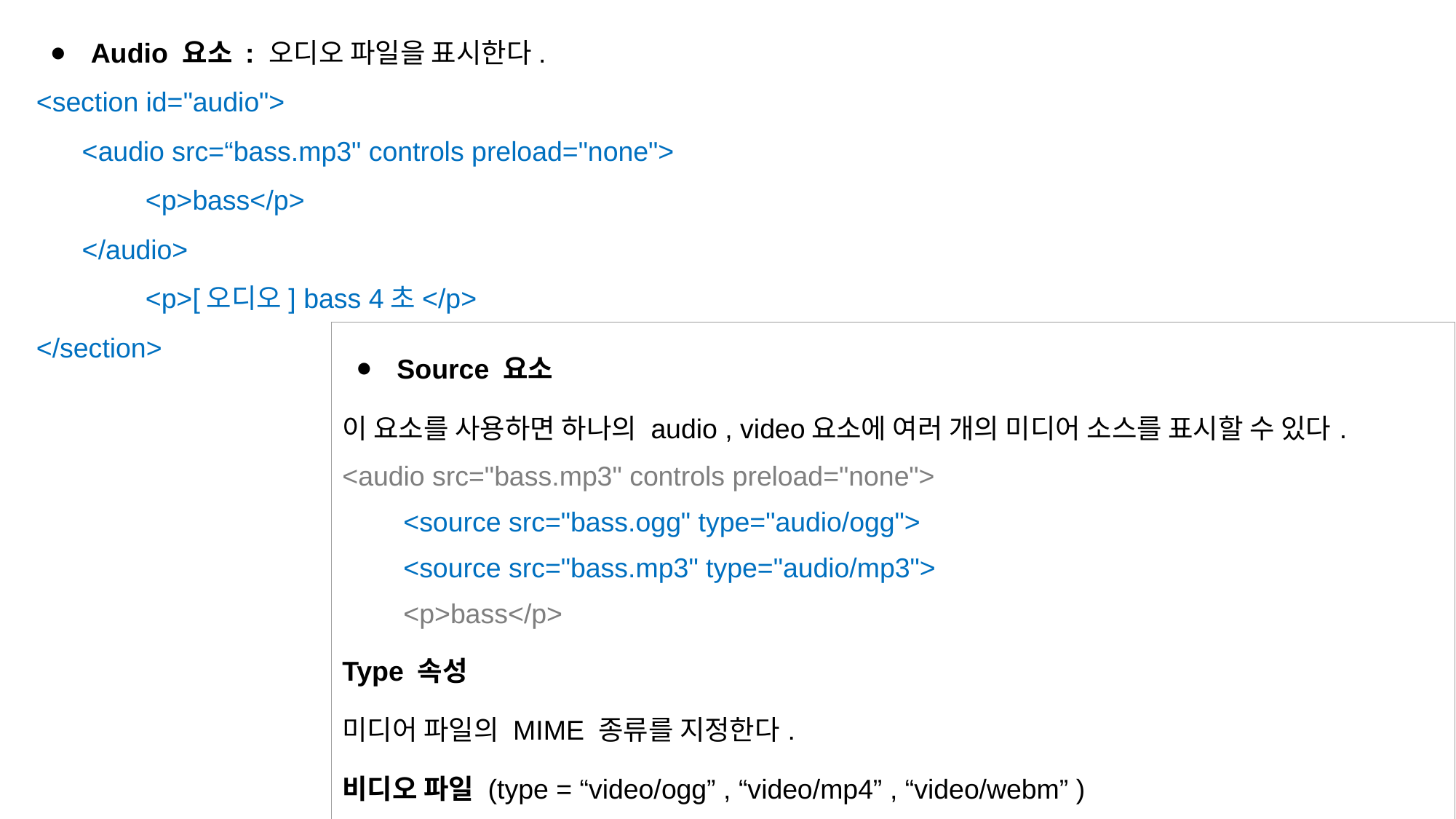

Audio 요소 : 오디오 파일을 표시한다.
<section id="audio">
      <audio src=“bass.mp3" controls preload="none">
      	<p>bass</p>
      </audio>
    	<p>[오디오] bass 4초</p>
</section>
| Source 요소 이 요소를 사용하면 하나의 audio , video요소에 여러 개의 미디어 소스를 표시할 수 있다. <audio src="bass.mp3" controls preload="none"> <source src="bass.ogg" type="audio/ogg"> <source src="bass.mp3" type="audio/mp3"> <p>bass</p> Type 속성 미디어 파일의 MIME 종류를 지정한다. 비디오 파일 (type = “video/ogg” , “video/mp4” , “video/webm” ) 오디오 파일 (type = “audio/ogg” , “audio/mp3”) |
| --- |